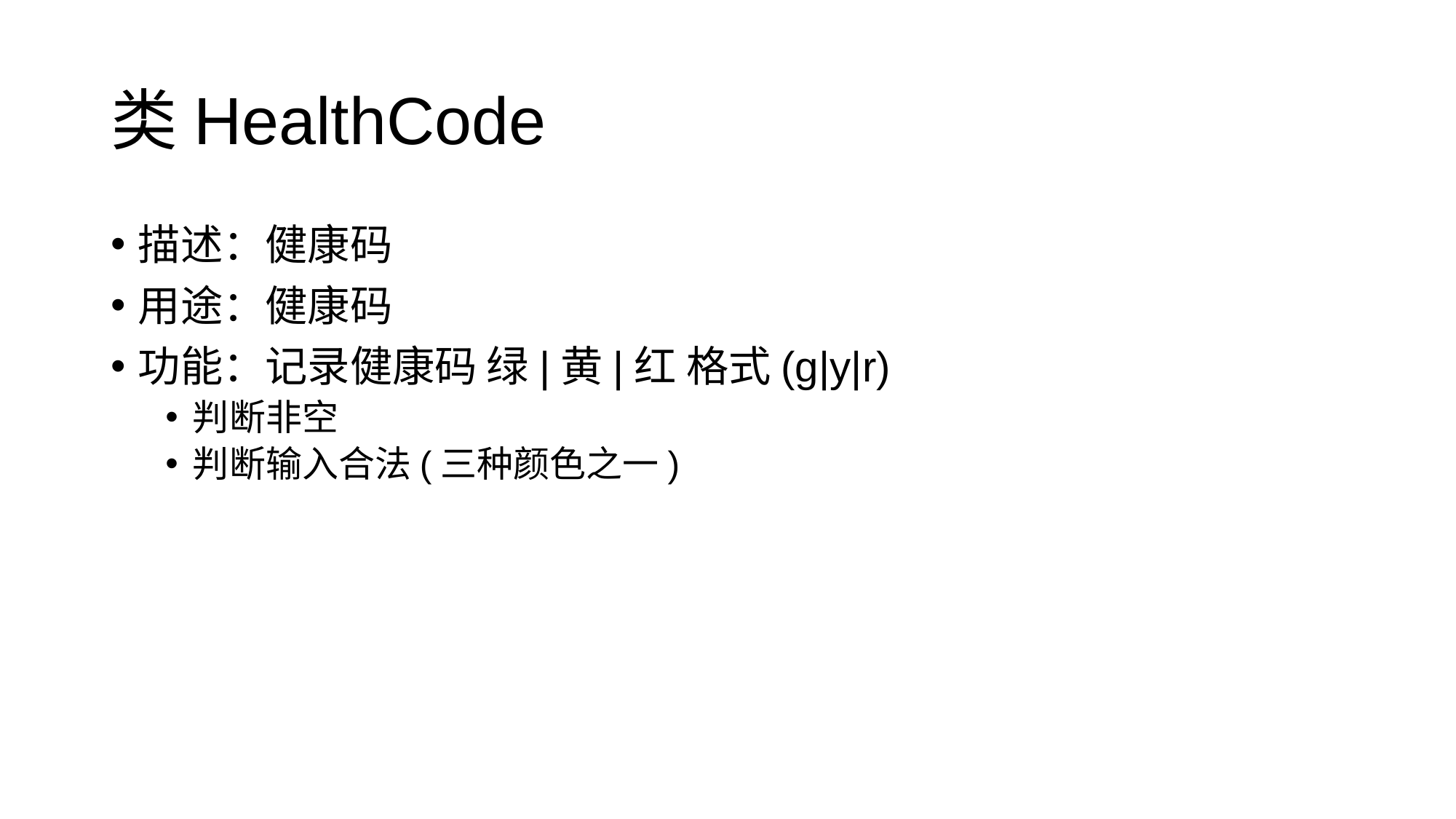

# 类HealthCode
描述：健康码
用途：健康码
功能：记录健康码 绿|黄|红 格式(g|y|r)
判断非空
判断输入合法(三种颜色之一)